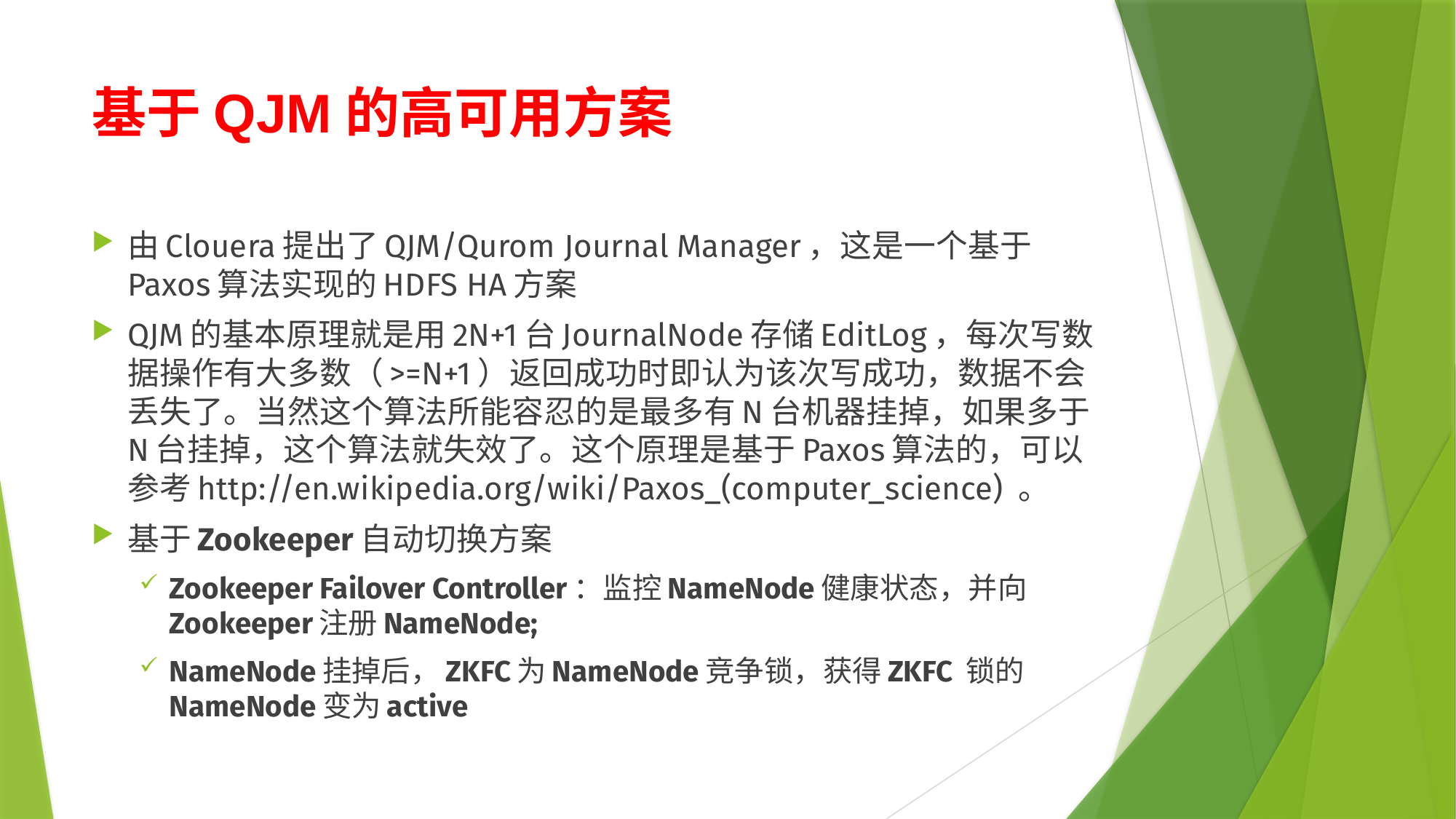

# 基于QJM的高可用方案
由Clouera提出了QJM/Qurom Journal Manager，这是一个基于Paxos算法实现的HDFS HA方案
QJM的基本原理就是用2N+1台JournalNode存储EditLog，每次写数据操作有大多数（>=N+1）返回成功时即认为该次写成功，数据不会丢失了。当然这个算法所能容忍的是最多有N台机器挂掉，如果多于N台挂掉，这个算法就失效了。这个原理是基于Paxos算法的，可以参考http://en.wikipedia.org/wiki/Paxos_(computer_science) 。
基于Zookeeper自动切换方案
Zookeeper Failover Controller：监控NameNode健康状态，并向Zookeeper注册NameNode;
NameNode挂掉后，ZKFC为NameNode竞争锁，获得ZKFC 锁的NameNode变为active